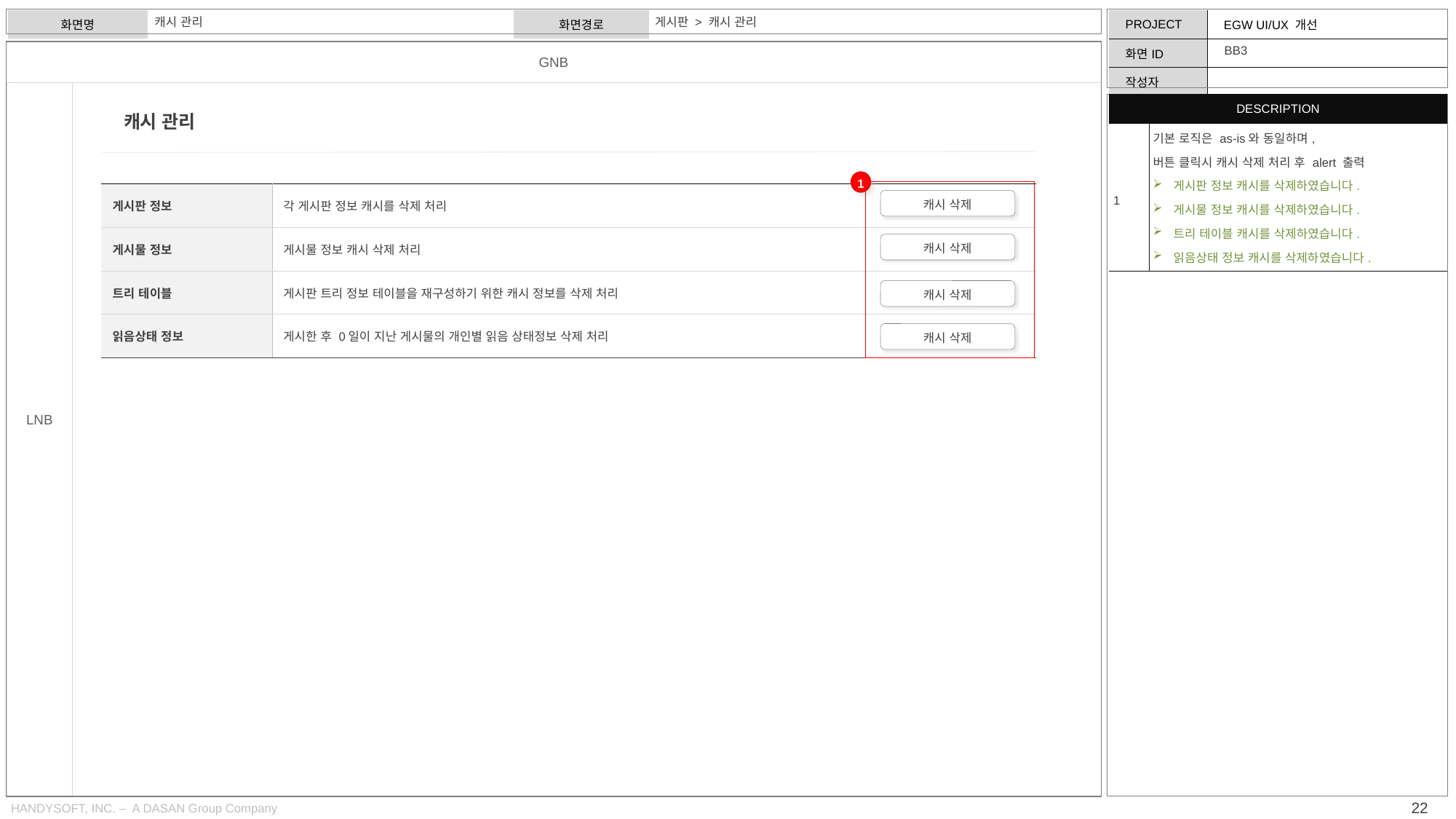

캐시 관리
게시판 > 캐시 관리
BB3
| DESCRIPTION |  |
| --- | --- |
| 1 | 기본 로직은 as-is와 동일하며, 버튼 클릭시 캐시 삭제 처리 후 alert 출력 게시판 정보 캐시를 삭제하였습니다. 게시물 정보 캐시를 삭제하였습니다. 트리 테이블 캐시를 삭제하였습니다. 읽음상태 정보 캐시를 삭제하였습니다. |
캐시 관리
1

| 게시판 정보 | 각 게시판 정보 캐시를 삭제 처리 |
| --- | --- |
| 게시물 정보 | 게시물 정보 캐시 삭제 처리 |
| 트리 테이블 | 게시판 트리 정보 테이블을 재구성하기 위한 캐시 정보를 삭제 처리 |
| 읽음상태 정보 | 게시한 후 0일이 지난 게시물의 개인별 읽음 상태정보 삭제 처리 |
캐시 삭제
캐시 삭제
캐시 삭제
캐시 삭제